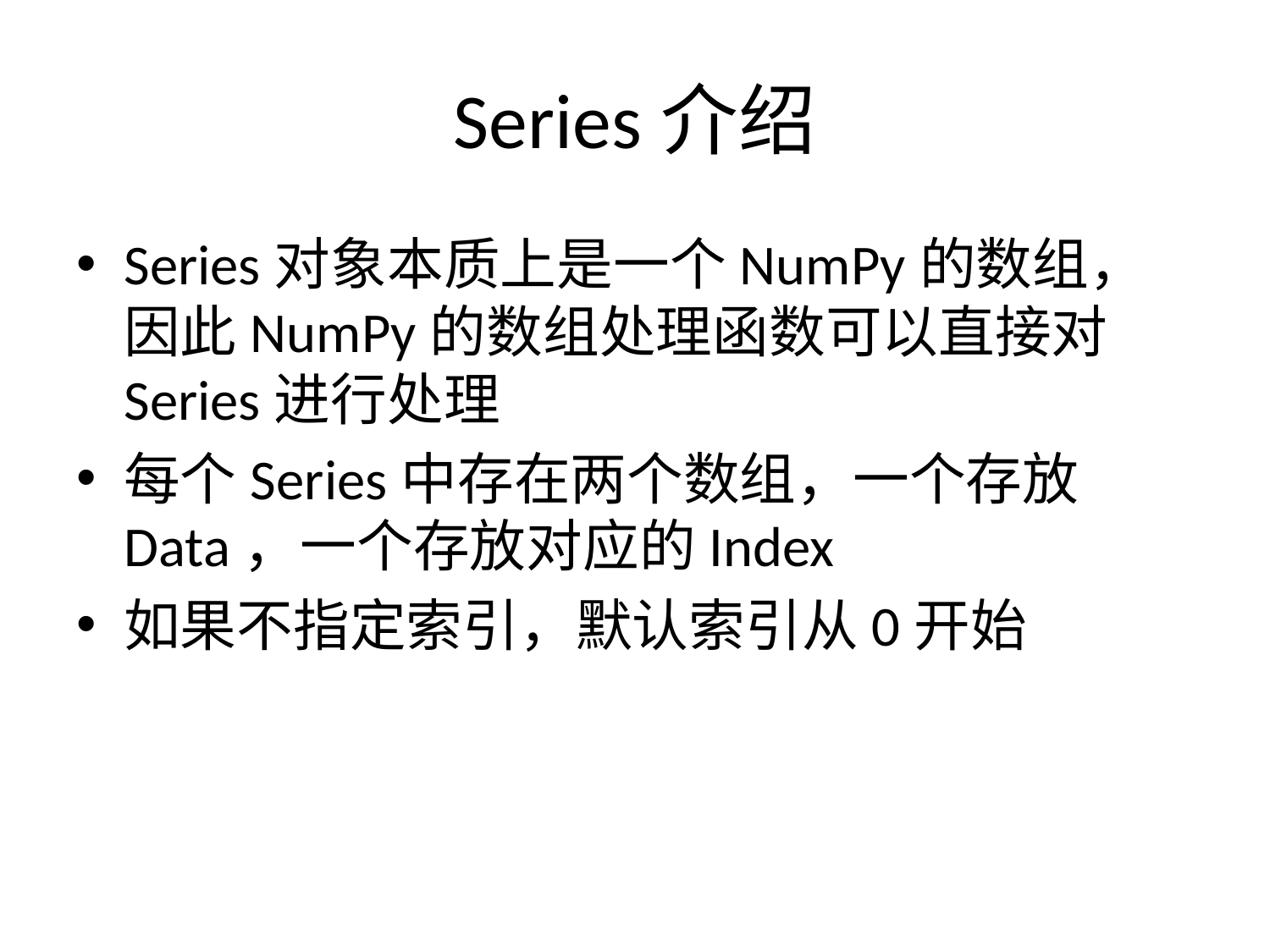

# Series介绍
Series对象本质上是一个NumPy的数组，因此NumPy的数组处理函数可以直接对Series进行处理
每个Series中存在两个数组，一个存放Data，一个存放对应的Index
如果不指定索引，默认索引从0开始